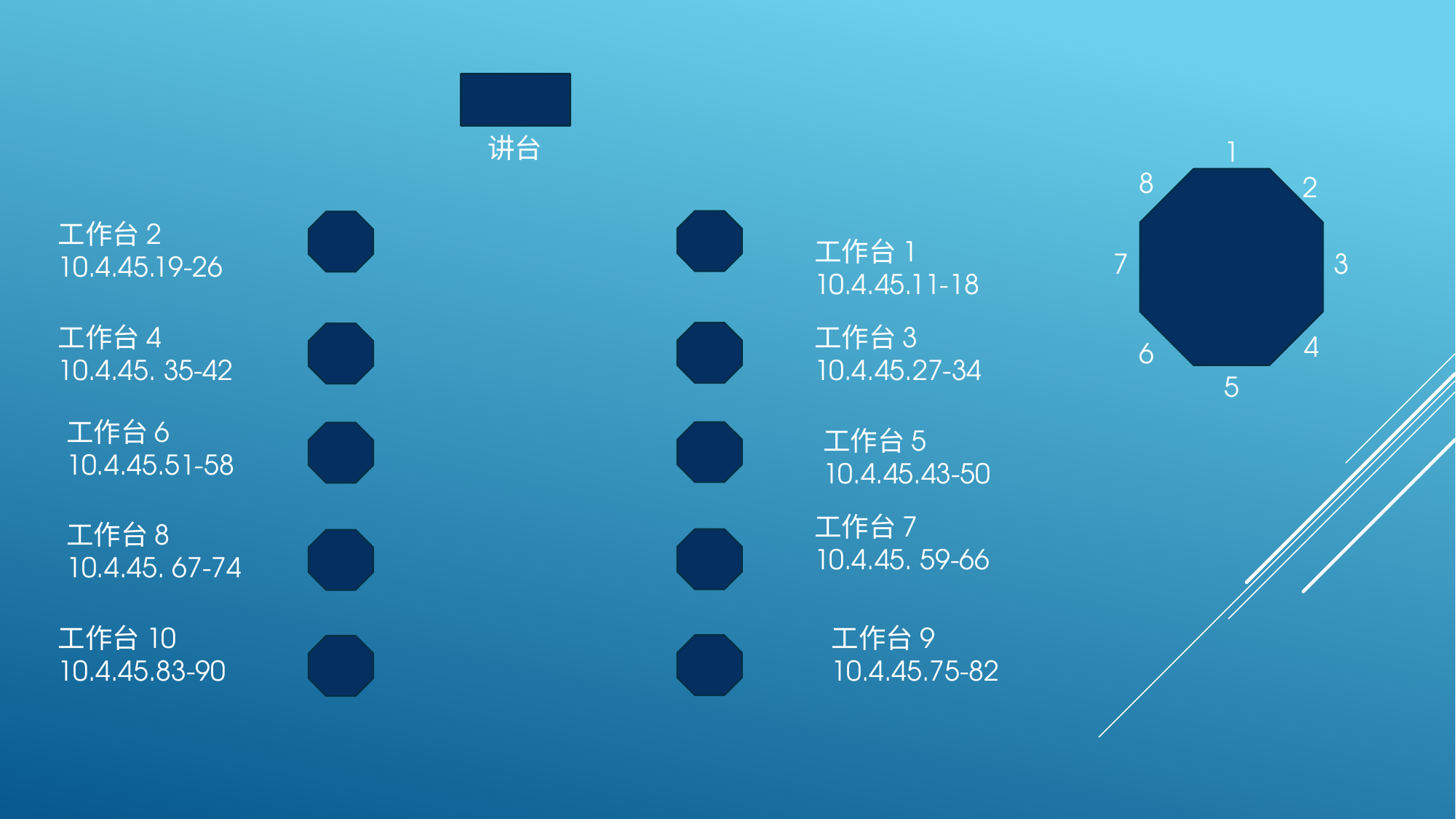

讲台
1
8
2

工作台2 10.4.45.19-26

工作台1 10.4.45.11-18
7
3
工作台4 10.4.45. 35-42
工作台3
10.4.45.27-34

4
6
5
工作台6 10.4.45.51-58
工作台5 10.4.45.43-50

工作台7 10.4.45. 59-66
工作台8 10.4.45. 67-74

工作台10 10.4.45.83-90
工作台9
10.4.45.75-82